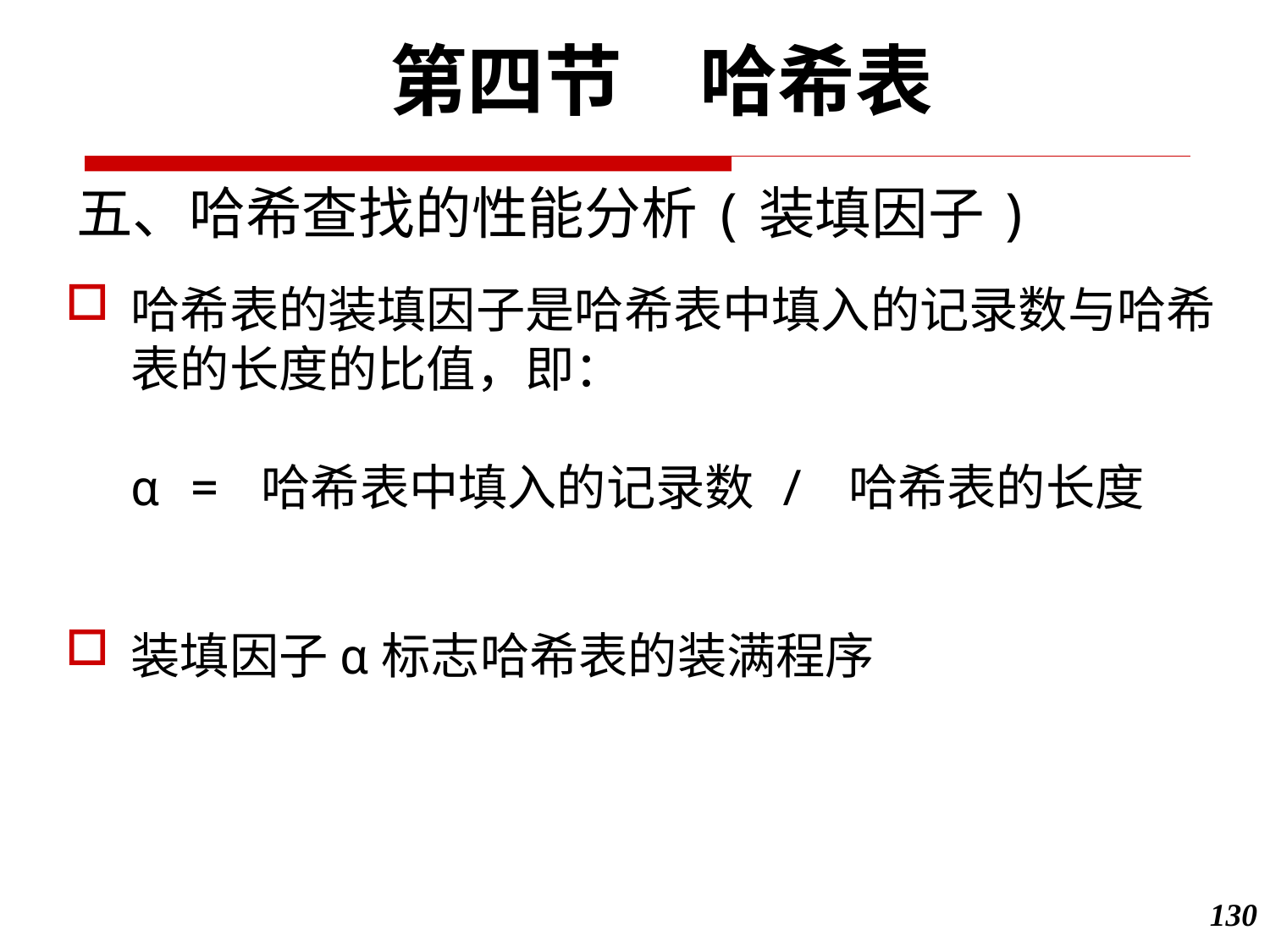

第四节　哈希表
五、哈希查找的性能分析(装填因子)
哈希表的装填因子是哈希表中填入的记录数与哈希表的长度的比值，即：

	α = 哈希表中填入的记录数 / 哈希表的长度

装填因子α标志哈希表的装满程序
130